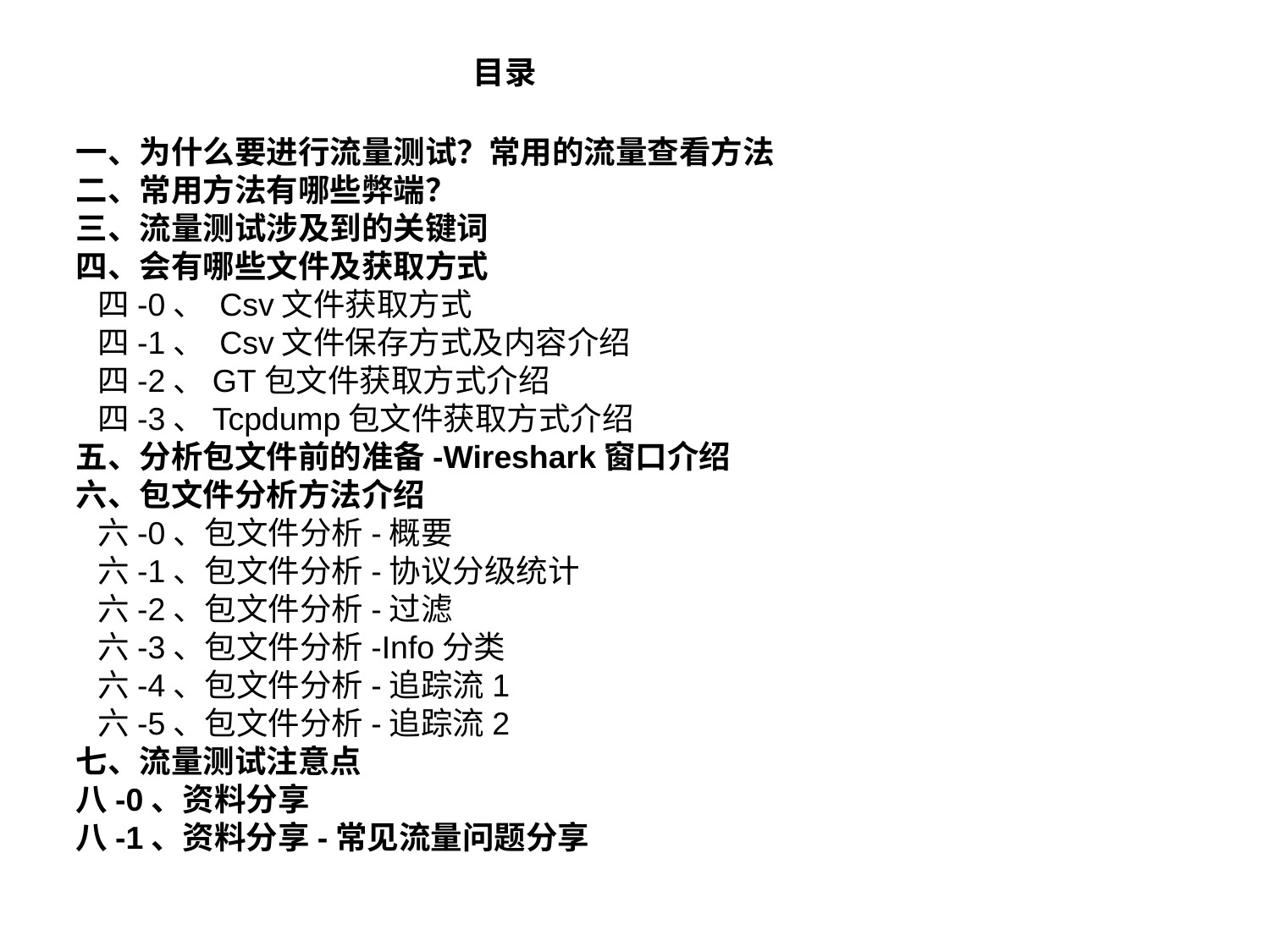

目录
一、为什么要进行流量测试？常用的流量查看方法
二、常用方法有哪些弊端？
三、流量测试涉及到的关键词
四、会有哪些文件及获取方式
  四-0、 Csv文件获取方式
  四-1、 Csv文件保存方式及内容介绍
  四-2、GT包文件获取方式介绍
  四-3、Tcpdump包文件获取方式介绍
五、分析包文件前的准备-Wireshark窗口介绍
六、包文件分析方法介绍
  六-0、包文件分析-概要
  六-1、包文件分析-协议分级统计
  六-2、包文件分析-过滤
  六-3、包文件分析-Info分类
  六-4、包文件分析-追踪流1
  六-5、包文件分析-追踪流2
七、流量测试注意点
八-0、资料分享
八-1、资料分享-常见流量问题分享